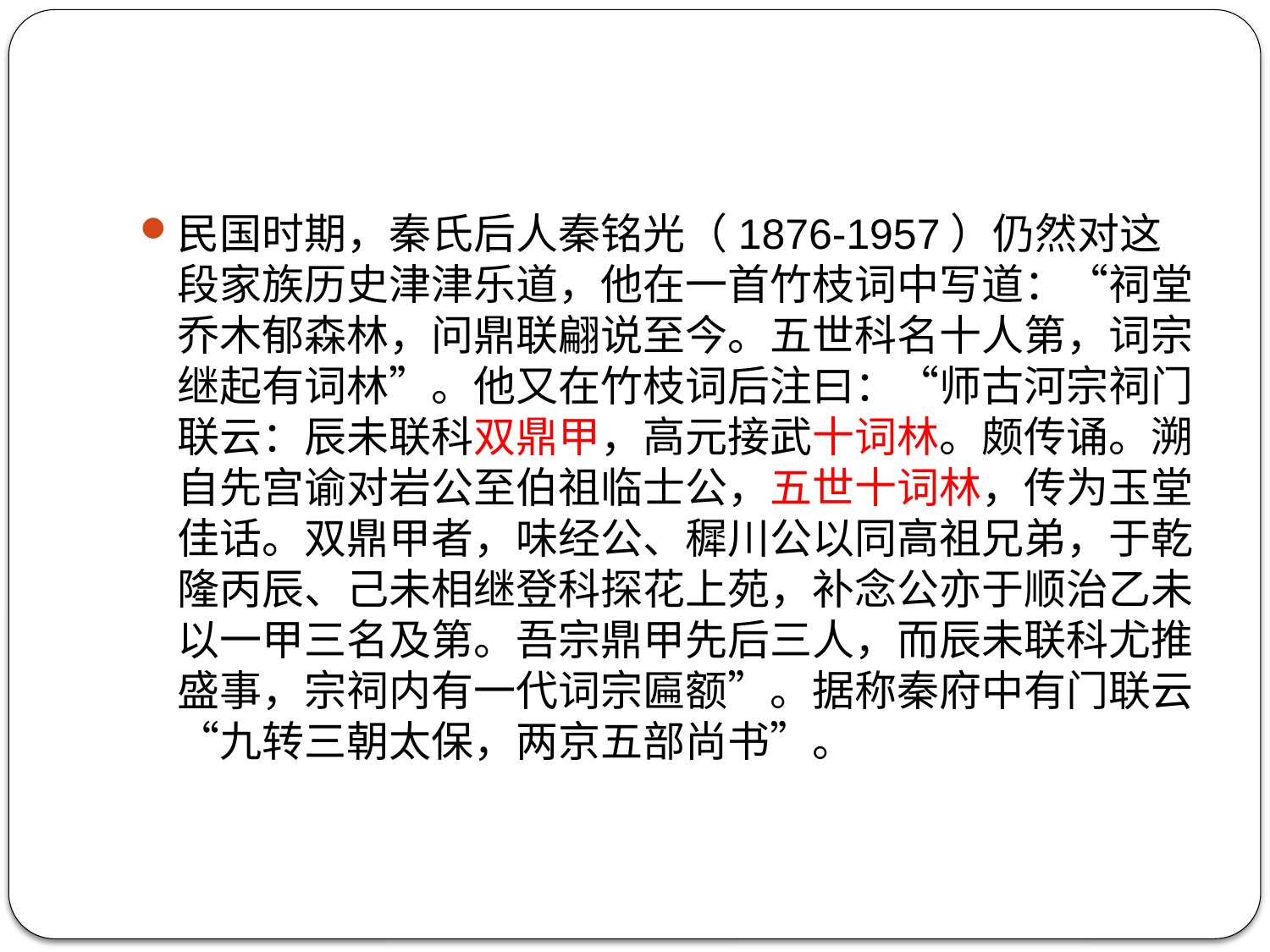

#
民国时期，秦氏后人秦铭光（1876-1957）仍然对这段家族历史津津乐道，他在一首竹枝词中写道：“祠堂乔木郁森林，问鼎联翩说至今。五世科名十人第，词宗继起有词林”。他又在竹枝词后注曰：“师古河宗祠门联云：辰未联科双鼎甲，高元接武十词林。颇传诵。溯自先宫谕对岩公至伯祖临士公，五世十词林，传为玉堂佳话。双鼎甲者，味经公、穉川公以同高祖兄弟，于乾隆丙辰、己未相继登科探花上苑，补念公亦于顺治乙未以一甲三名及第。吾宗鼎甲先后三人，而辰未联科尤推盛事，宗祠内有一代词宗匾额”。据称秦府中有门联云“九转三朝太保，两京五部尚书”。